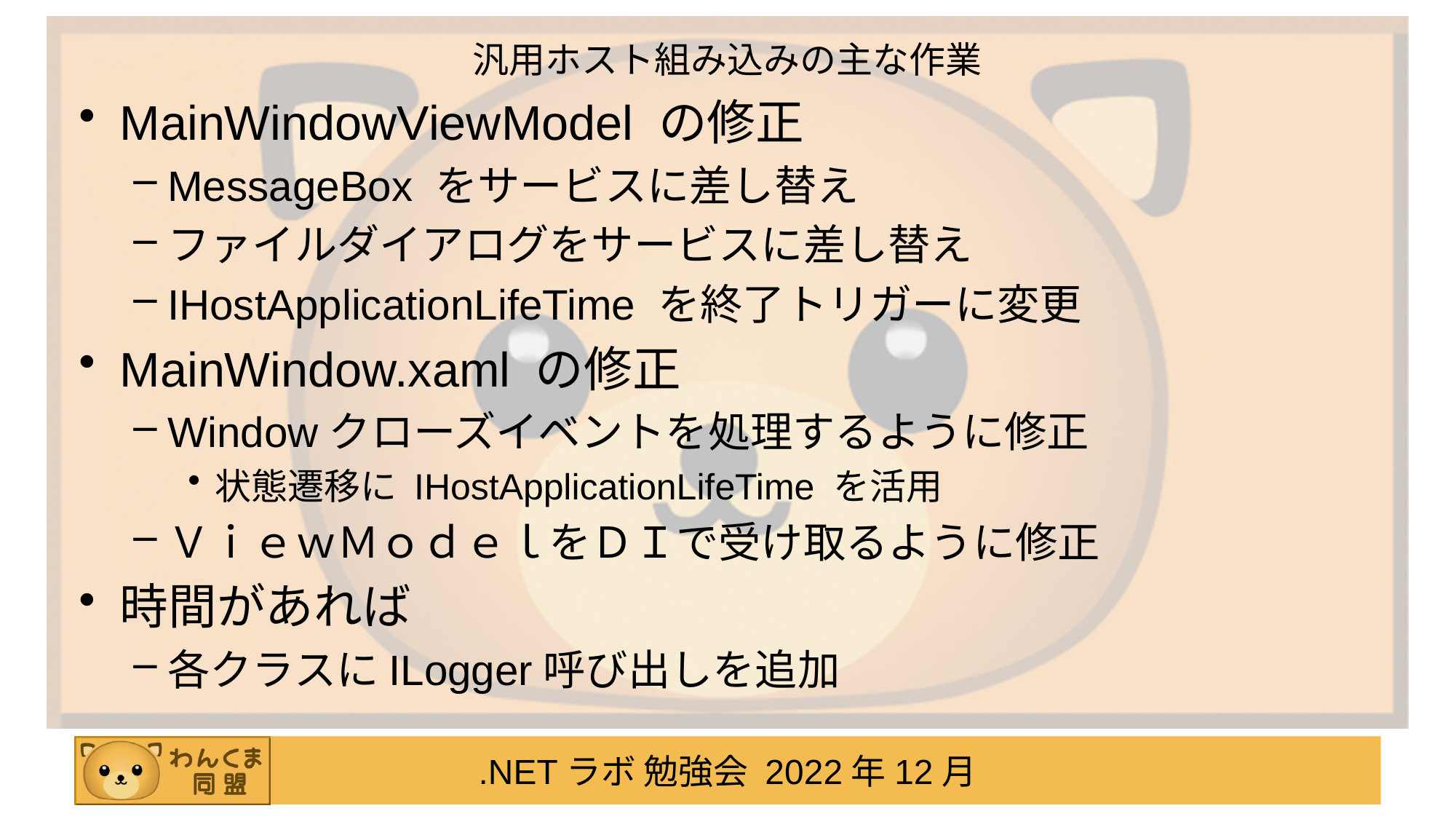

# 汎用ホスト組み込みの主な作業
MainWindowViewModel の修正
MessageBox をサービスに差し替え
ファイルダイアログをサービスに差し替え
IHostApplicationLifeTime を終了トリガーに変更
MainWindow.xaml の修正
Windowクローズイベントを処理するように修正
状態遷移に IHostApplicationLifeTime を活用
ＶｉｅｗＭｏｄｅｌをＤＩで受け取るように修正
時間があれば
各クラスにILogger呼び出しを追加